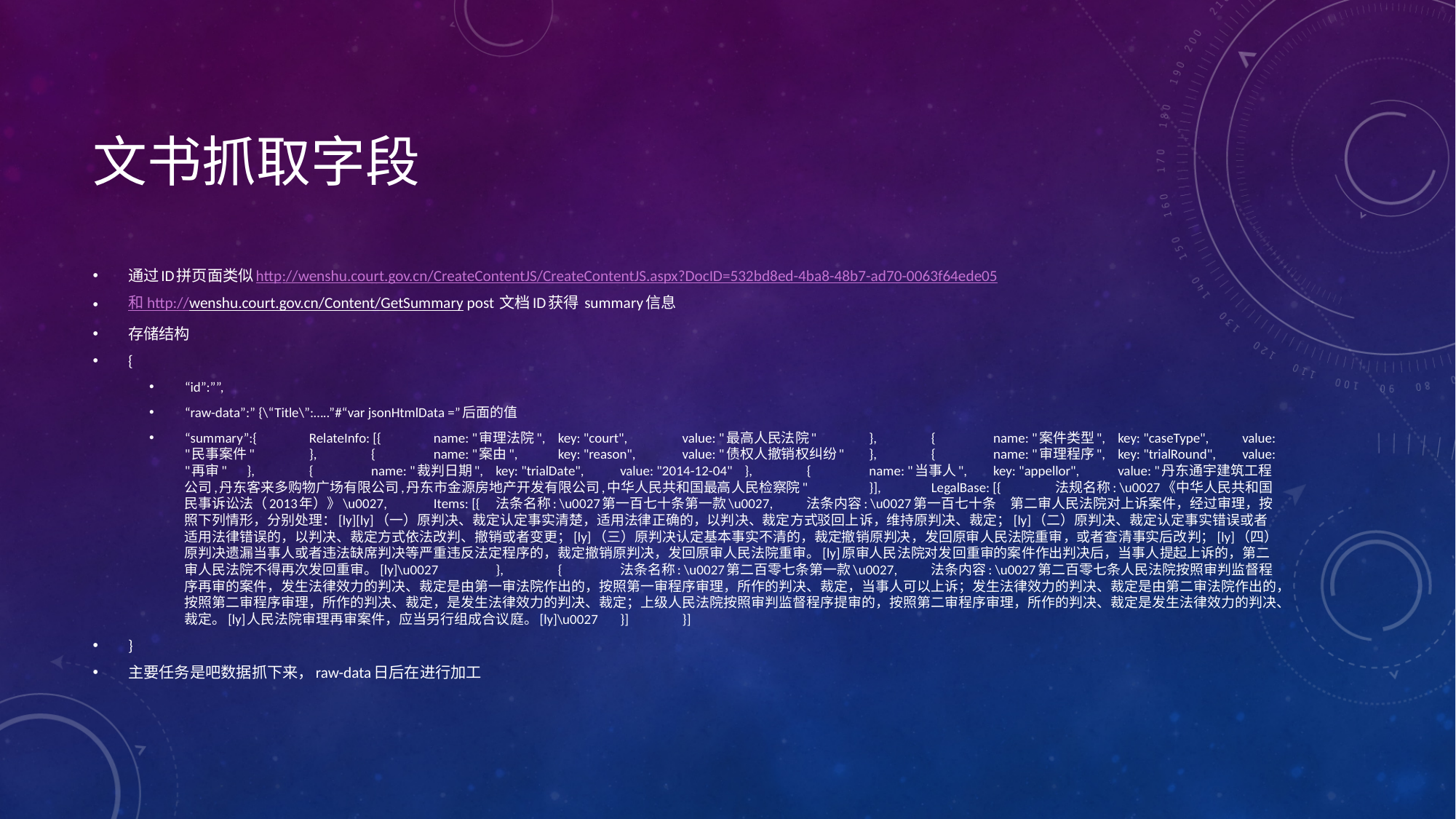

# 文书抓取字段
通过ID拼页面类似http://wenshu.court.gov.cn/CreateContentJS/CreateContentJS.aspx?DocID=532bd8ed-4ba8-48b7-ad70-0063f64ede05
和 http://wenshu.court.gov.cn/Content/GetSummary post 文档ID获得 summary信息
存储结构
{
“id”:””,
“raw-data”:” {\“Title\”:…..”#“var jsonHtmlData =”后面的值
“summary”:{	RelateInfo: [{		name: "审理法院",		key: "court",		value: "最高人民法院"	},	{		name: "案件类型",		key: "caseType",		value: "民事案件"	},	{		name: "案由",		key: "reason",		value: "债权人撤销权纠纷"	},	{		name: "审理程序",		key: "trialRound",		value: "再审"	},	{		name: "裁判日期",		key: "trialDate",		value: "2014-12-04"	},	{		name: "当事人",		key: "appellor",		value: "丹东通宇建筑工程公司,丹东客来多购物广场有限公司,丹东市金源房地产开发有限公司,中华人民共和国最高人民检察院"	}],	LegalBase: [{		法规名称: \u0027《中华人民共和国民事诉讼法（2013年）》\u0027,		Items: [{			法条名称: \u0027第一百七十条第一款\u0027,			法条内容: \u0027第一百七十条　第二审人民法院对上诉案件，经过审理，按照下列情形，分别处理：[ly][ly]（一）原判决、裁定认定事实清楚，适用法律正确的，以判决、裁定方式驳回上诉，维持原判决、裁定；[ly]（二）原判决、裁定认定事实错误或者适用法律错误的，以判决、裁定方式依法改判、撤销或者变更；[ly]（三）原判决认定基本事实不清的，裁定撤销原判决，发回原审人民法院重审，或者查清事实后改判；[ly]（四）原判决遗漏当事人或者违法缺席判决等严重违反法定程序的，裁定撤销原判决，发回原审人民法院重审。[ly]原审人民法院对发回重审的案件作出判决后，当事人提起上诉的，第二审人民法院不得再次发回重审。[ly]\u0027		},		{			法条名称: \u0027第二百零七条第一款\u0027,			法条内容: \u0027第二百零七条人民法院按照审判监督程序再审的案件，发生法律效力的判决、裁定是由第一审法院作出的，按照第一审程序审理，所作的判决、裁定，当事人可以上诉；发生法律效力的判决、裁定是由第二审法院作出的，按照第二审程序审理，所作的判决、裁定，是发生法律效力的判决、裁定；上级人民法院按照审判监督程序提审的，按照第二审程序审理，所作的判决、裁定是发生法律效力的判决、裁定。[ly]人民法院审理再审案件，应当另行组成合议庭。[ly]\u0027		}]	}]
}
主要任务是吧数据抓下来，raw-data日后在进行加工